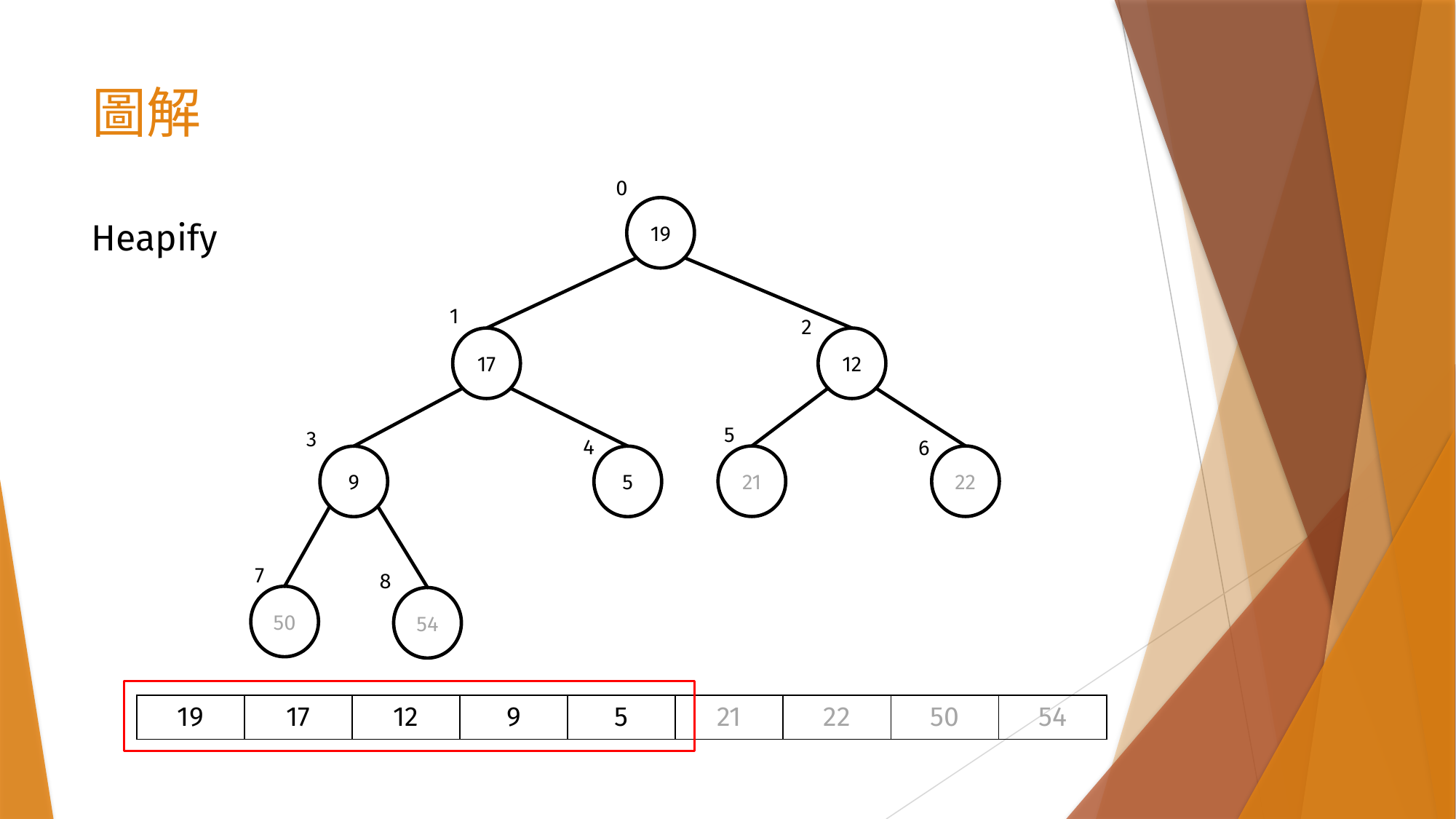

# 圖解
0
19
1
2
17
12
5
3
4
6
21
22
9
5
7
8
50
54
Heapify

| 19 | 17 | 12 | 9 | 5 | 21 | 22 | 50 | 54 |
| --- | --- | --- | --- | --- | --- | --- | --- | --- |